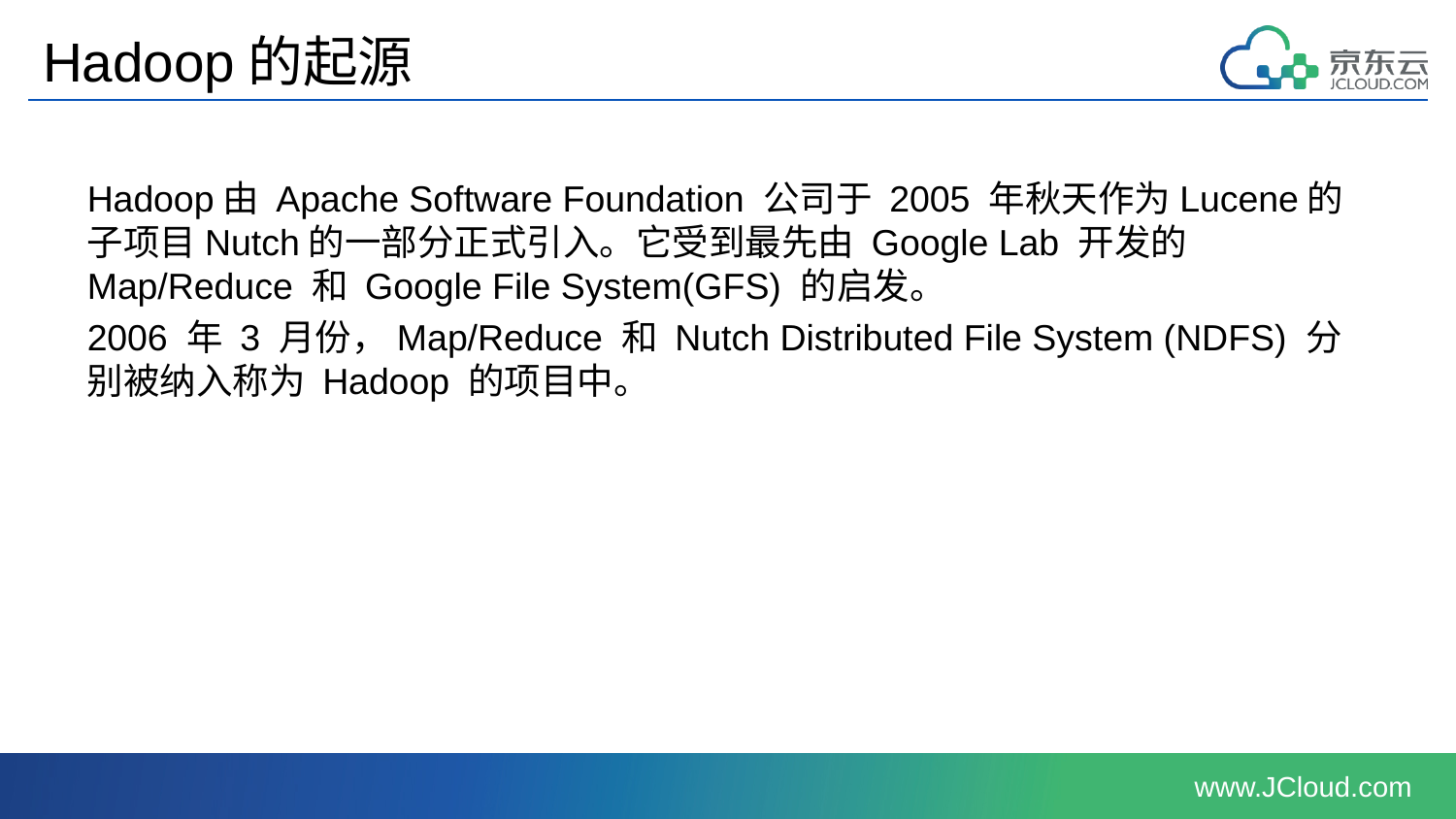

# Hadoop的起源
Hadoop由 Apache Software Foundation 公司于 2005 年秋天作为Lucene的子项目Nutch的一部分正式引入。它受到最先由 Google Lab 开发的 Map/Reduce 和 Google File System(GFS) 的启发。
2006 年 3 月份，Map/Reduce 和 Nutch Distributed File System (NDFS) 分别被纳入称为 Hadoop 的项目中。
Hadoop的历史